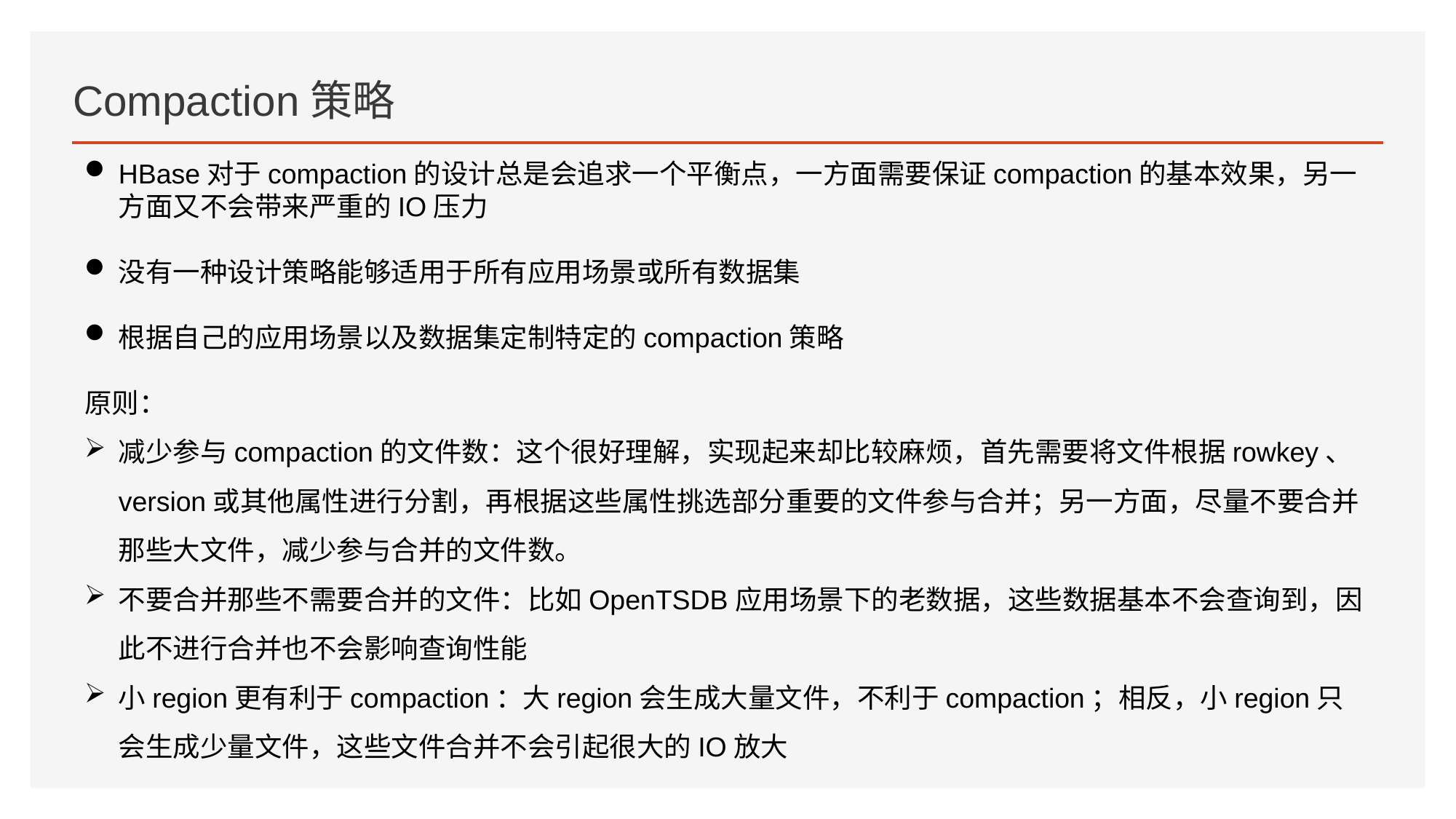

# Compaction策略
HBase对于compaction的设计总是会追求一个平衡点，一方面需要保证compaction的基本效果，另一方面又不会带来严重的IO压力

没有一种设计策略能够适用于所有应用场景或所有数据集

根据自己的应用场景以及数据集定制特定的compaction策略

原则：
减少参与compaction的文件数：这个很好理解，实现起来却比较麻烦，首先需要将文件根据rowkey、version或其他属性进行分割，再根据这些属性挑选部分重要的文件参与合并；另一方面，尽量不要合并那些大文件，减少参与合并的文件数。
不要合并那些不需要合并的文件：比如OpenTSDB应用场景下的老数据，这些数据基本不会查询到，因此不进行合并也不会影响查询性能
小region更有利于compaction：大region会生成大量文件，不利于compaction；相反，小region只会生成少量文件，这些文件合并不会引起很大的IO放大